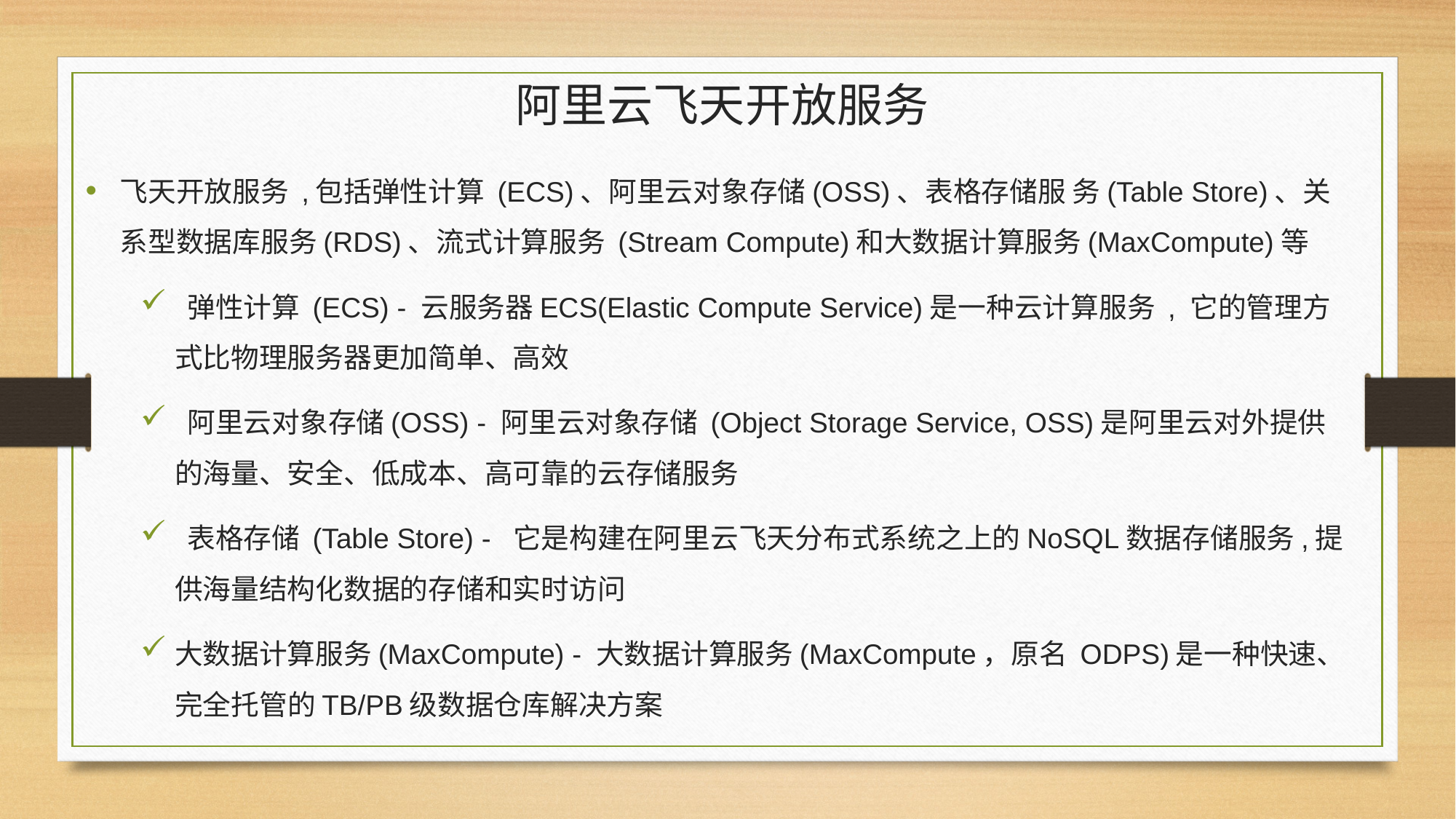

# 阿里云飞天开放服务
飞天开放服务 ,包括弹性计算 (ECS)、阿里云对象存储(OSS)、表格存储服 务(Table Store)、关系型数据库服务(RDS)、流式计算服务 (Stream Compute)和大数据计算服务(MaxCompute)等
 弹性计算 (ECS) - 云服务器ECS(Elastic Compute Service)是一种云计算服务 , 它的管理方式比物理服务器更加简单、高效
 阿里云对象存储(OSS) - 阿里云对象存储 (Object Storage Service, OSS)是阿里云对外提供的海量、安全、低成本、高可靠的云存储服务
 表格存储 (Table Store) -  它是构建在阿里云飞天分布式系统之上的NoSQL数据存储服务,提供海量结构化数据的存储和实时访问
大数据计算服务(MaxCompute) - 大数据计算服务(MaxCompute，原名 ODPS)是一种快速、完全托管的TB/PB级数据仓库解决方案